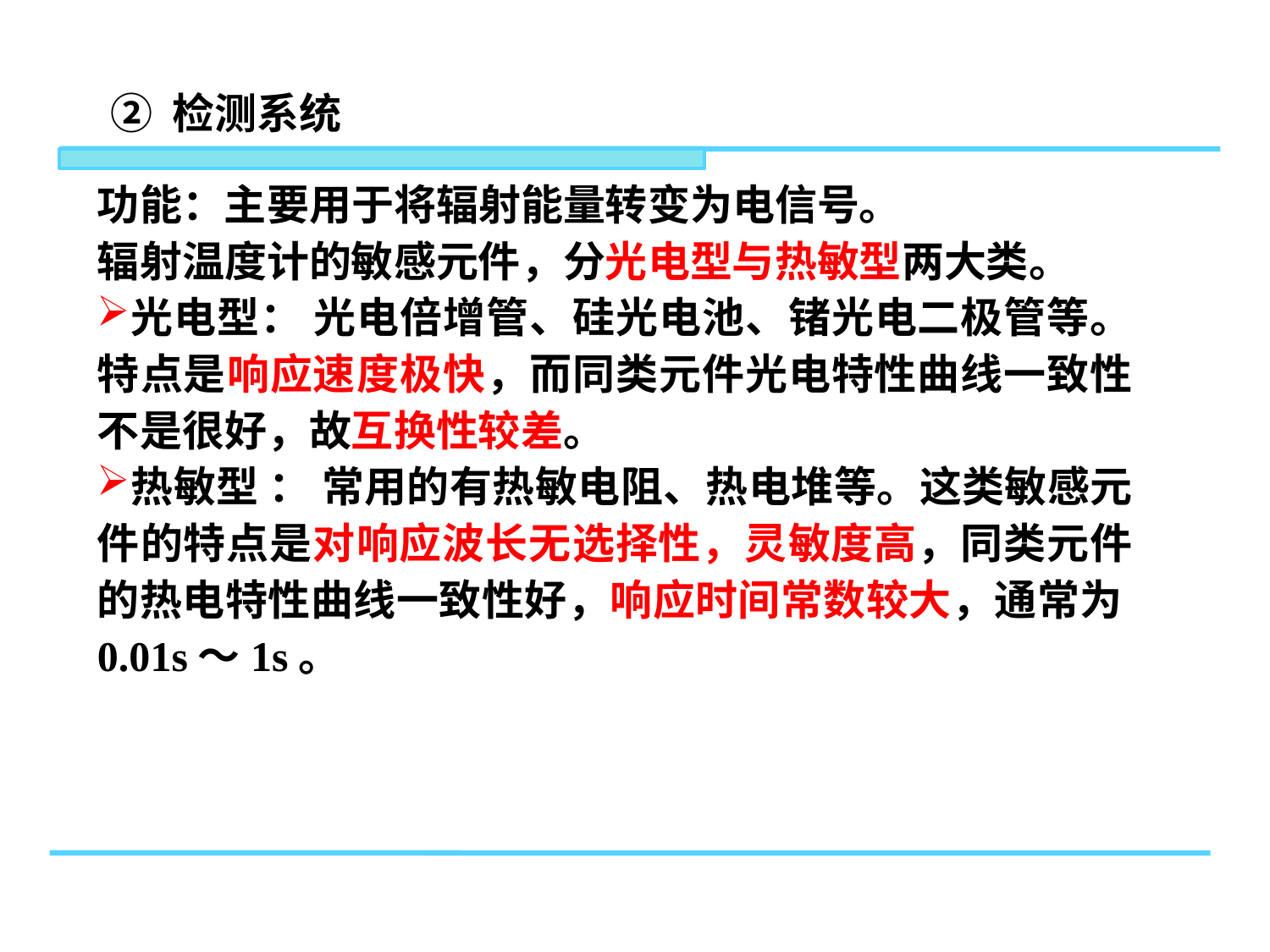

② 检测系统
功能：主要用于将辐射能量转变为电信号。
辐射温度计的敏感元件，分光电型与热敏型两大类。
光电型： 光电倍增管、硅光电池、锗光电二极管等。特点是响应速度极快，而同类元件光电特性曲线一致性不是很好，故互换性较差。
热敏型 ： 常用的有热敏电阻、热电堆等。这类敏感元件的特点是对响应波长无选择性，灵敏度高，同类元件的热电特性曲线一致性好，响应时间常数较大，通常为0.01s～1s。